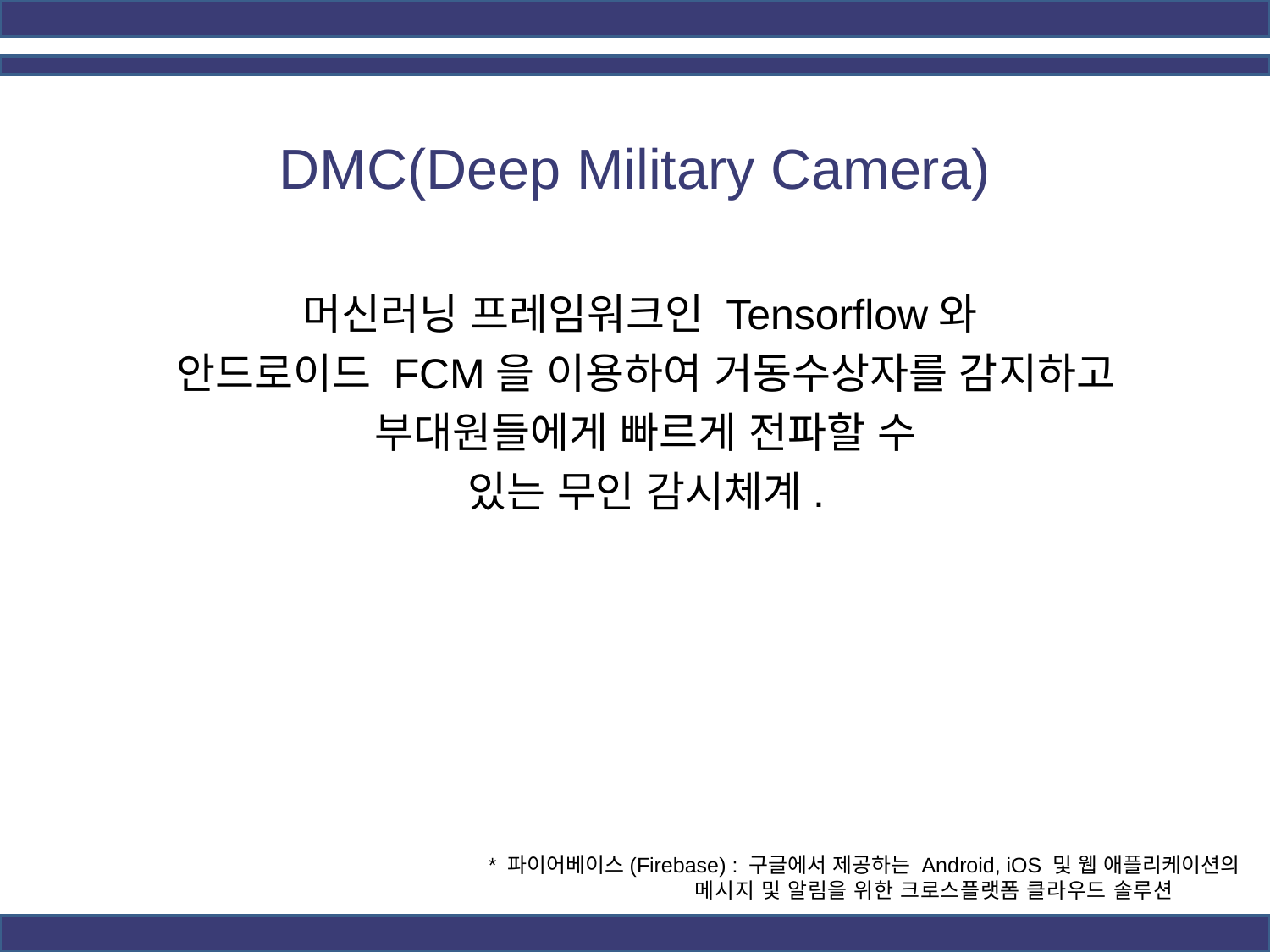

DMC(Deep Military Camera)

 머신러닝 프레임워크인 Tensorflow와
 안드로이드 FCM을 이용하여 거동수상자를 감지하고
 부대원들에게 빠르게 전파할 수
 있는 무인 감시체계.

* 파이어베이스(Firebase) : 구글에서 제공하는 Android, iOS 및 웹 애플리케이션의
                                  메시지 및 알림을 위한 크로스플랫폼 클라우드 솔루션